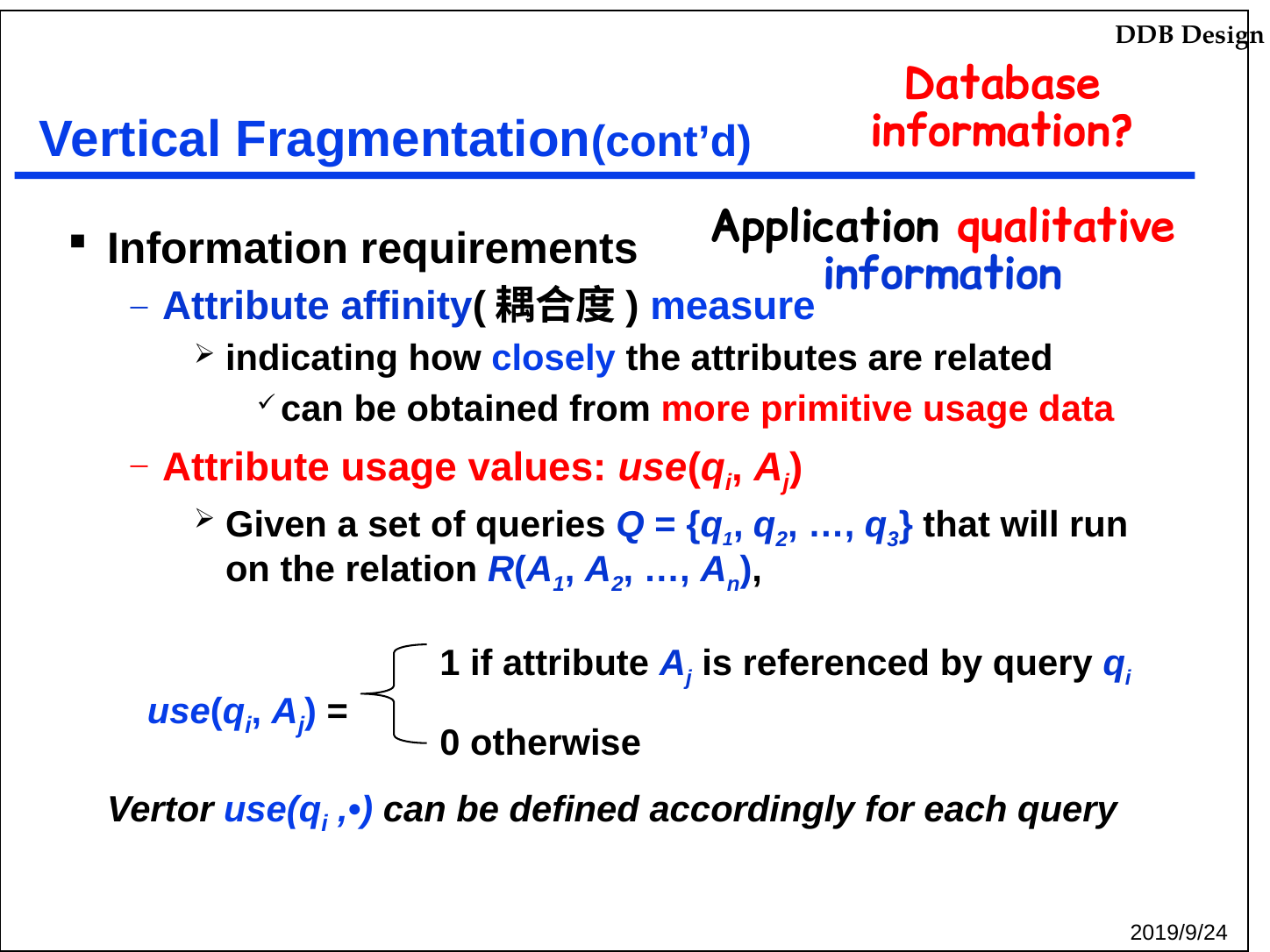

# Vertical Fragmentation(cont’d)
Database information?
Application qualitative information
Information requirements
Attribute affinity(耦合度) measure
indicating how closely the attributes are related
can be obtained from more primitive usage data
Attribute usage values: use(qi, Aj)
Given a set of queries Q = {q1, q2, …, q3} that will run on the relation R(A1, A2, …, An),

1 if attribute Aj is referenced by query qi

0 otherwise

use(qi, Aj) =
Vertor use(qi ,•) can be defined accordingly for each query